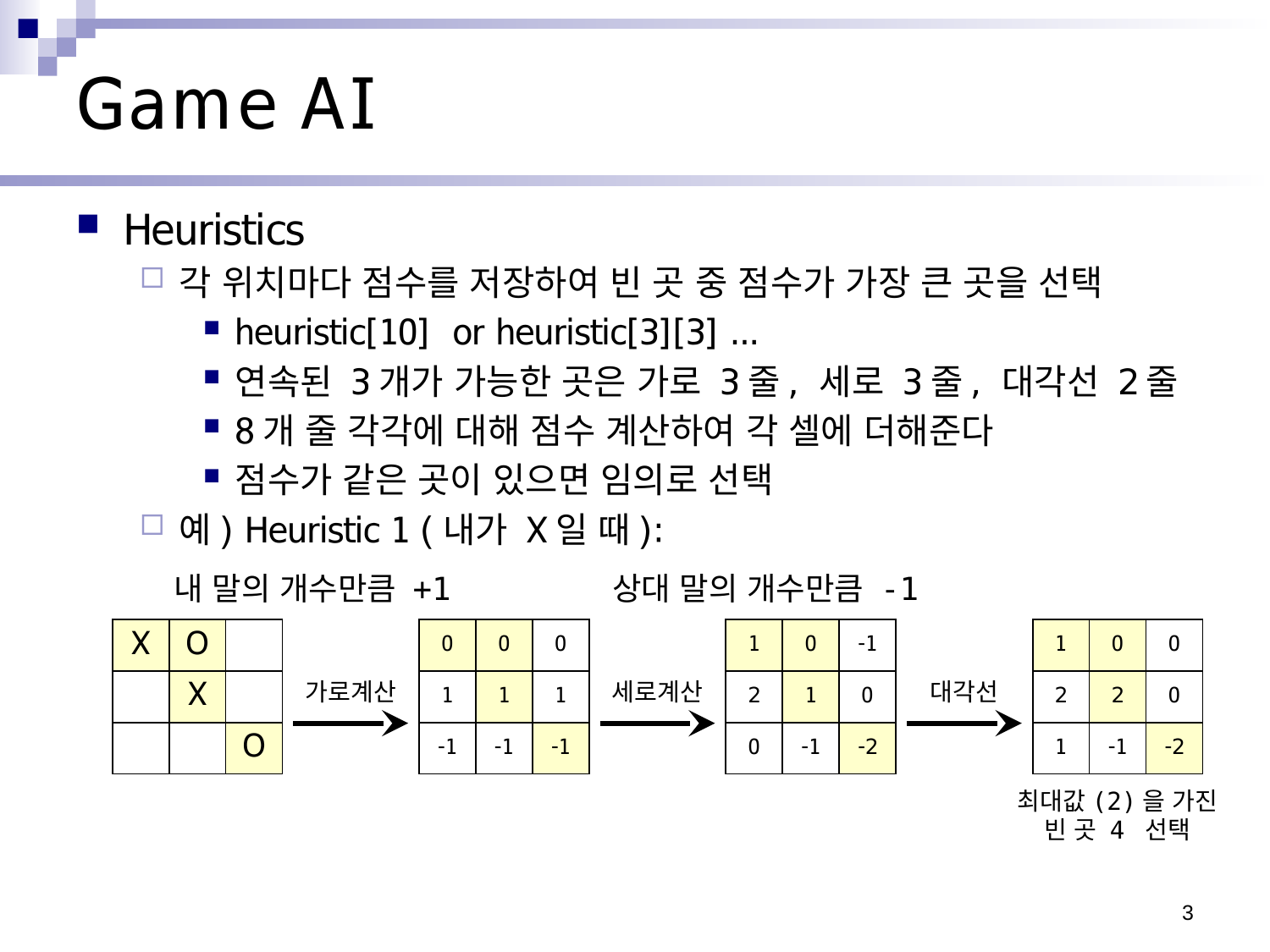

# Game AI
Heuristics
각 위치마다 점수를 저장하여 빈 곳 중 점수가 가장 큰 곳을 선택
heuristic[10]  or heuristic[3][3] …
연속된 3개가 가능한 곳은 가로 3줄, 세로 3줄, 대각선 2줄
8개 줄 각각에 대해 점수 계산하여 각 셀에 더해준다
점수가 같은 곳이 있으면 임의로 선택
예) Heuristic 1 (내가 X일 때):

내 말의 개수만큼 +1
상대 말의 개수만큼 -1
| X | O |  |
| --- | --- | --- |
|  | X |  |
|  |  | O |
| 0 | 0 | 0 |
| --- | --- | --- |
| 1 | 1 | 1 |
| -1 | -1 | -1 |
| 1 | 0 | -1 |
| --- | --- | --- |
| 2 | 1 | 0 |
| 0 | -1 | -2 |
| 1 | 0 | 0 |
| --- | --- | --- |
| 2 | 2 | 0 |
| 1 | -1 | -2 |
가로계산
세로계산
대각선
최대값(2)을 가진
빈 곳 4 선택

3